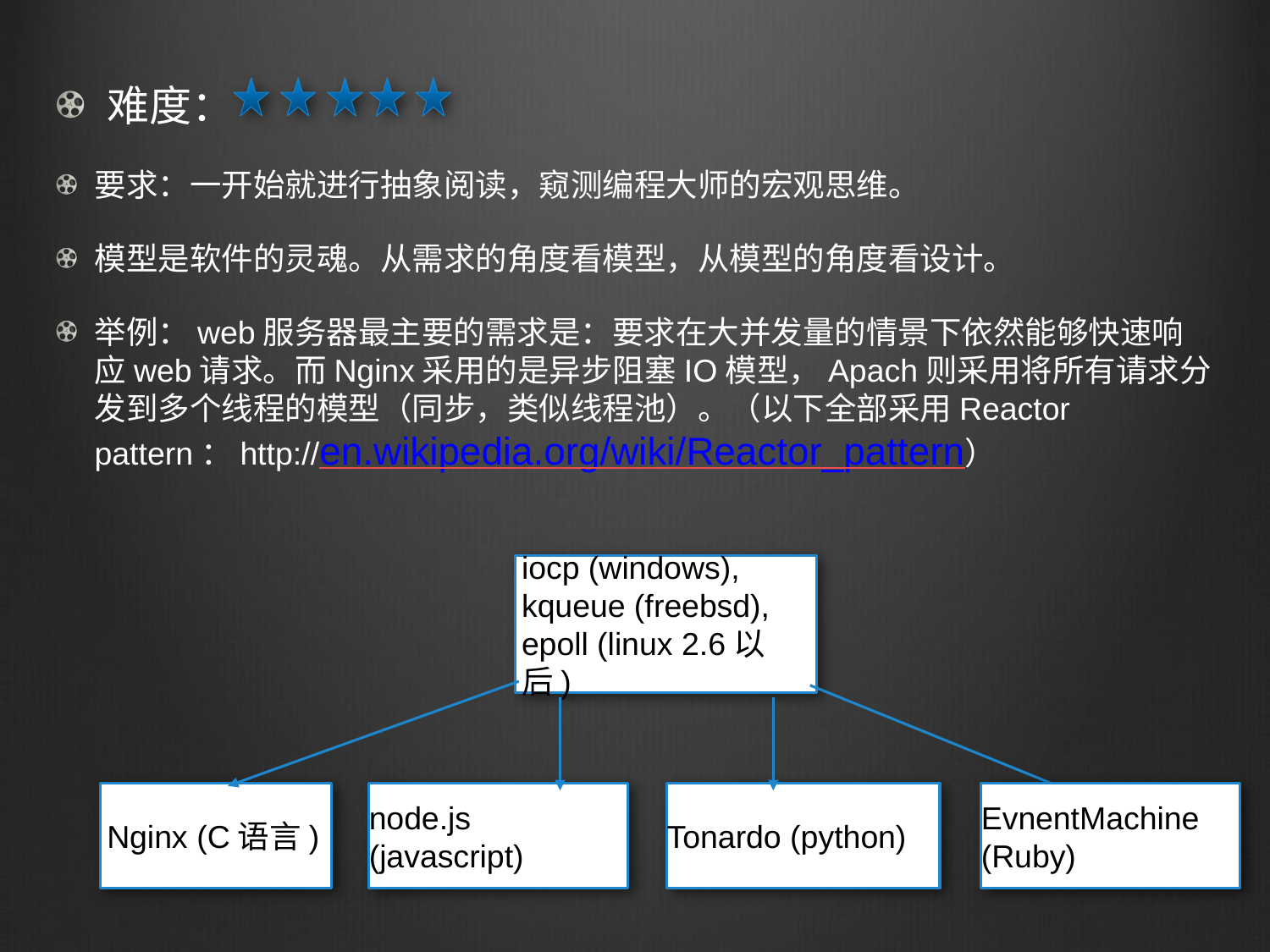

难度：
要求：一开始就进行抽象阅读，窥测编程大师的宏观思维。
模型是软件的灵魂。从需求的角度看模型，从模型的角度看设计。
举例：web服务器最主要的需求是：要求在大并发量的情景下依然能够快速响应web请求。而Nginx采用的是异步阻塞IO模型，Apach则采用将所有请求分发到多个线程的模型（同步，类似线程池）。（以下全部采用Reactor pattern：http://en.wikipedia.org/wiki/Reactor_pattern）

iocp (windows), kqueue (freebsd), epoll (linux 2.6以后)

Nginx (C语言)
node.js (javascript)
Tonardo (python)
EvnentMachine (Ruby)